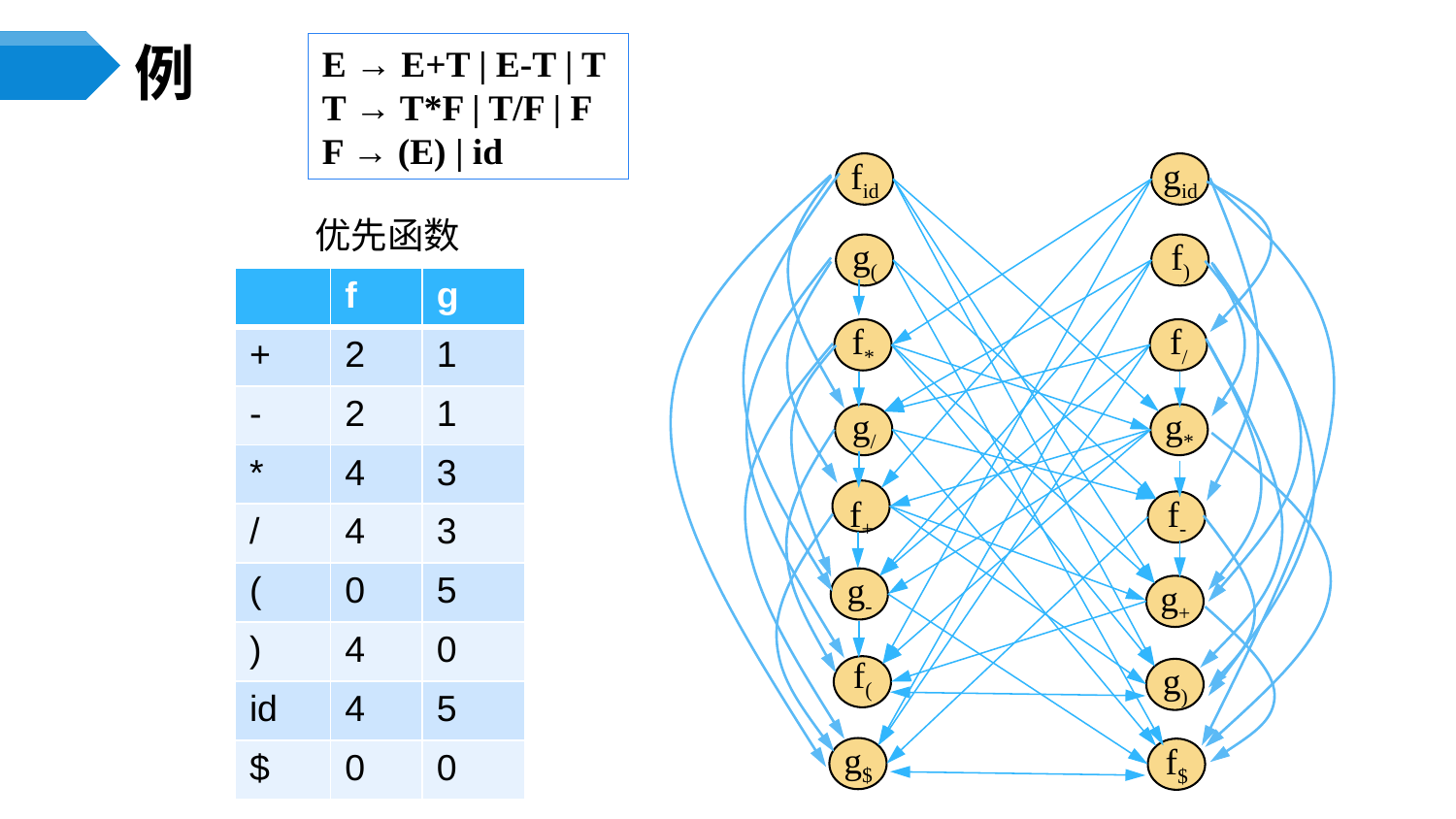

E → E+T | E-T | T
T → T*F | T/F | F
F → (E) | id
# 例
fid
gid

g(
f)

f*
f/

g/
g*

f+
f-

g-

g+

f(
g)

g$
f$

优先函数
|  | f | g |
| --- | --- | --- |
| + | 2 | 1 |
| - | 2 | 1 |
| \* | 4 | 3 |
| / | 4 | 3 |
| ( | 0 | 5 |
| ) | 4 | 0 |
| id | 4 | 5 |
| $ | 0 | 0 |